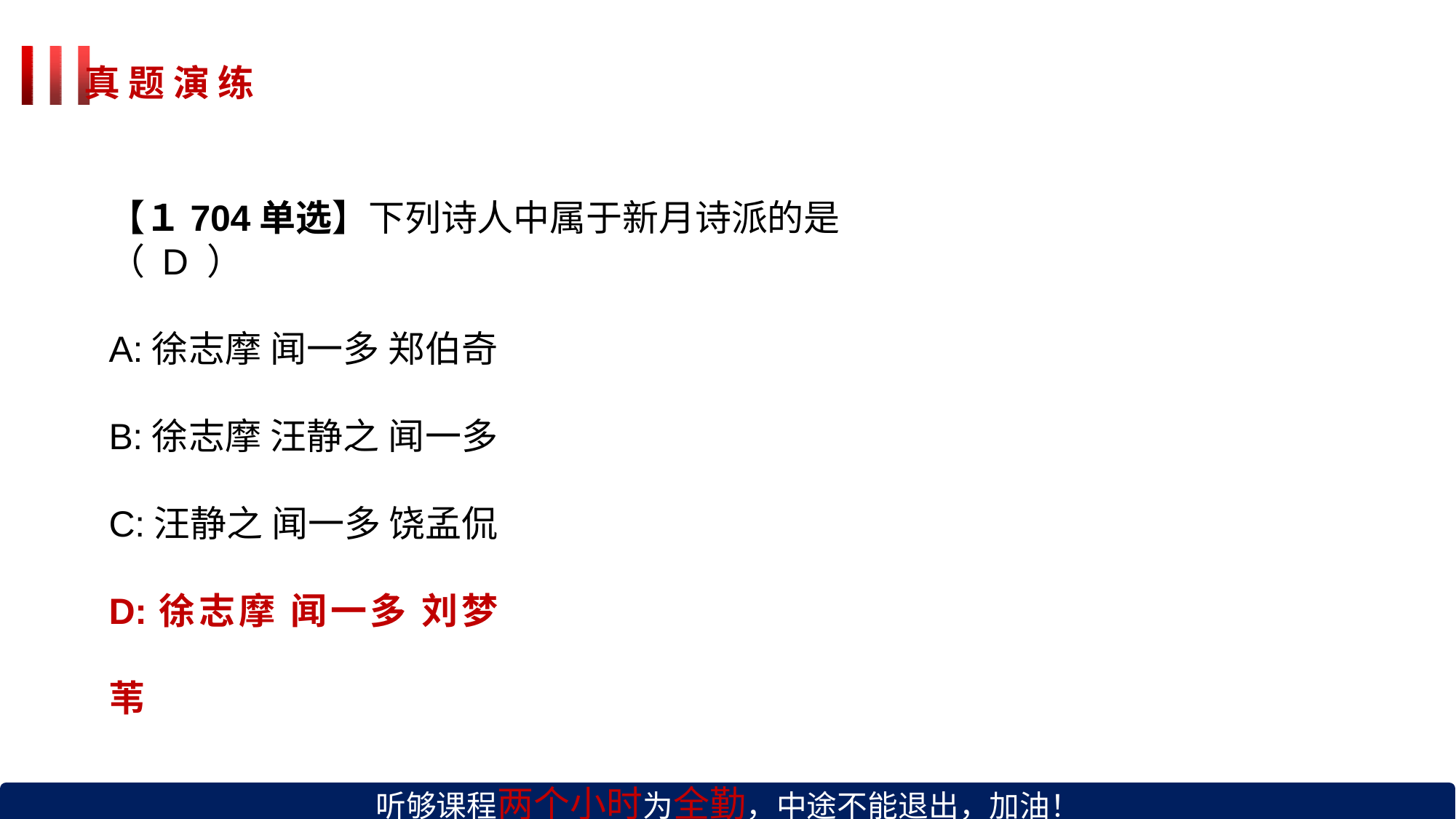

# 真 题 演 练
【１704单选】下列诗人中属于新月诗派的是（ D ）
A:徐志摩 闻一多 郑伯奇 B:徐志摩 汪静之 闻一多 C:汪静之 闻一多 饶孟侃 D:徐志摩 闻一多 刘梦苇

听够课程两个小时为全勤，中途不能退出，加油！